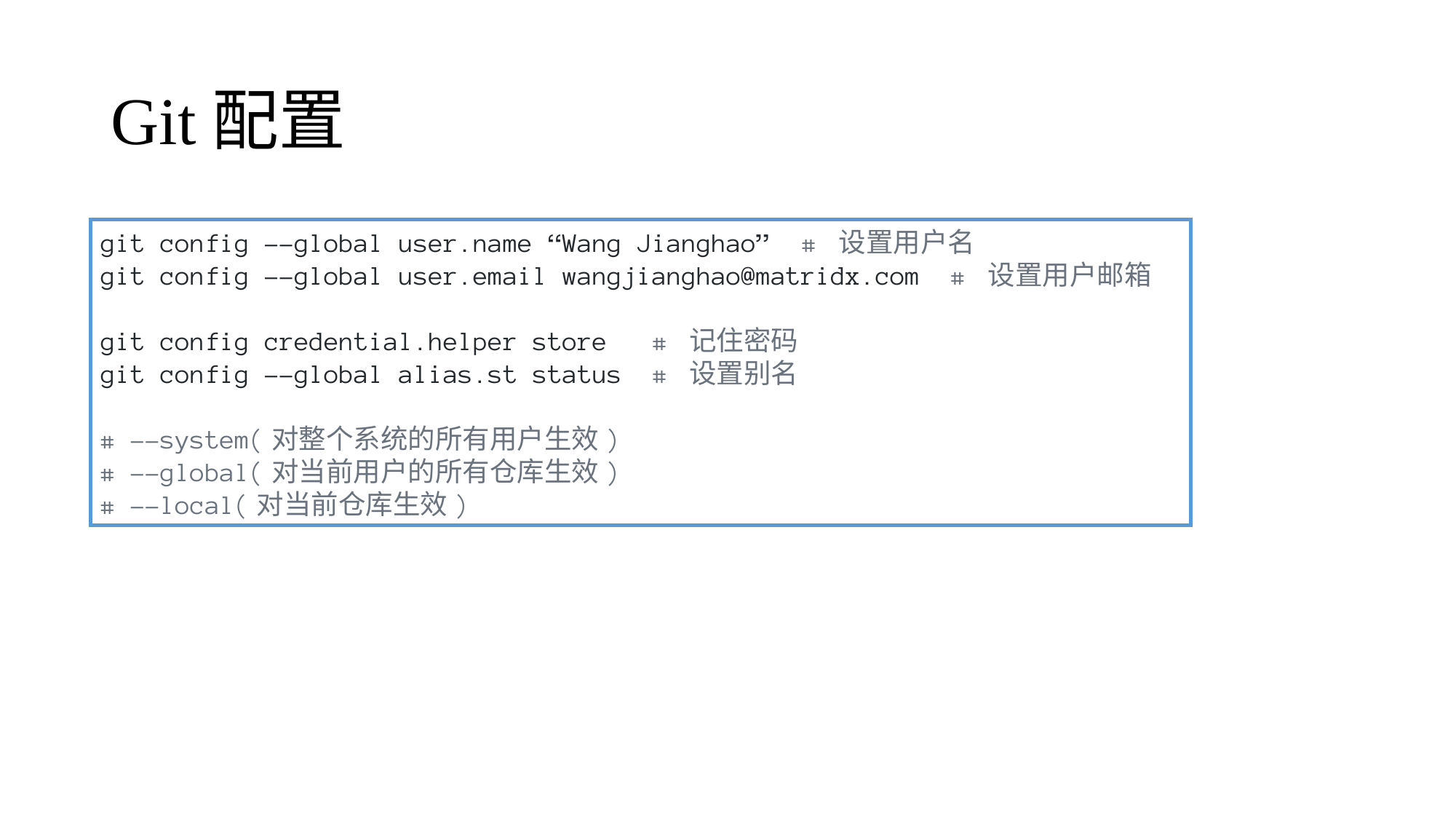

# Git配置
git config --global user.name “Wang Jianghao”  # 设置用户名
git config --global user.email wangjianghao@matridx.com  # 设置用户邮箱
git config credential.helper store   # 记住密码
git config --global alias.st status  # 设置别名
# --system(对整个系统的所有用户生效)
# --global(对当前用户的所有仓库生效)
# --local(对当前仓库生效)